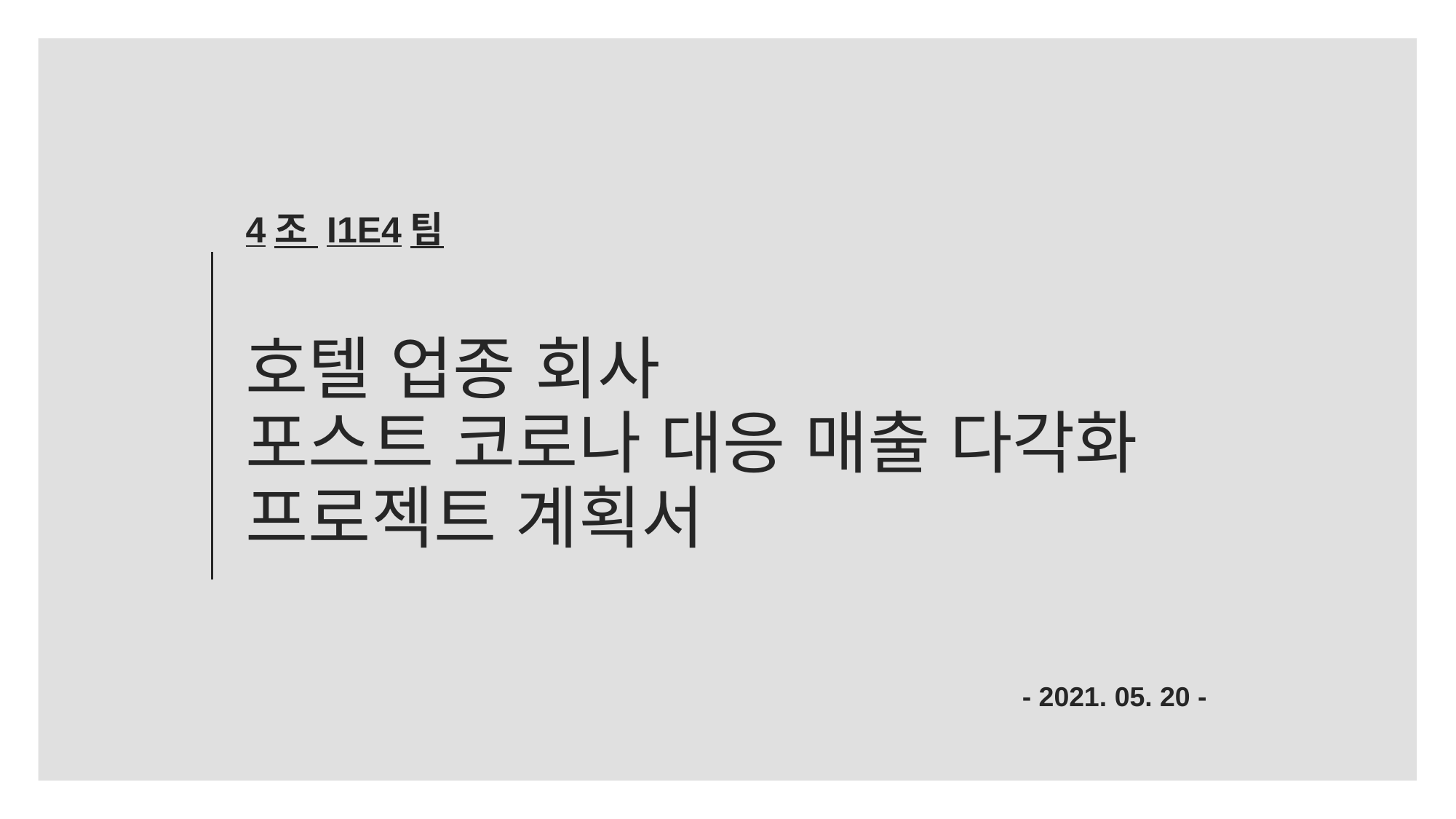

4조 I1E4팀

호텔 업종 회사
포스트 코로나 대응 매출 다각화
프로젝트 계획서

- 2021. 05. 20 -